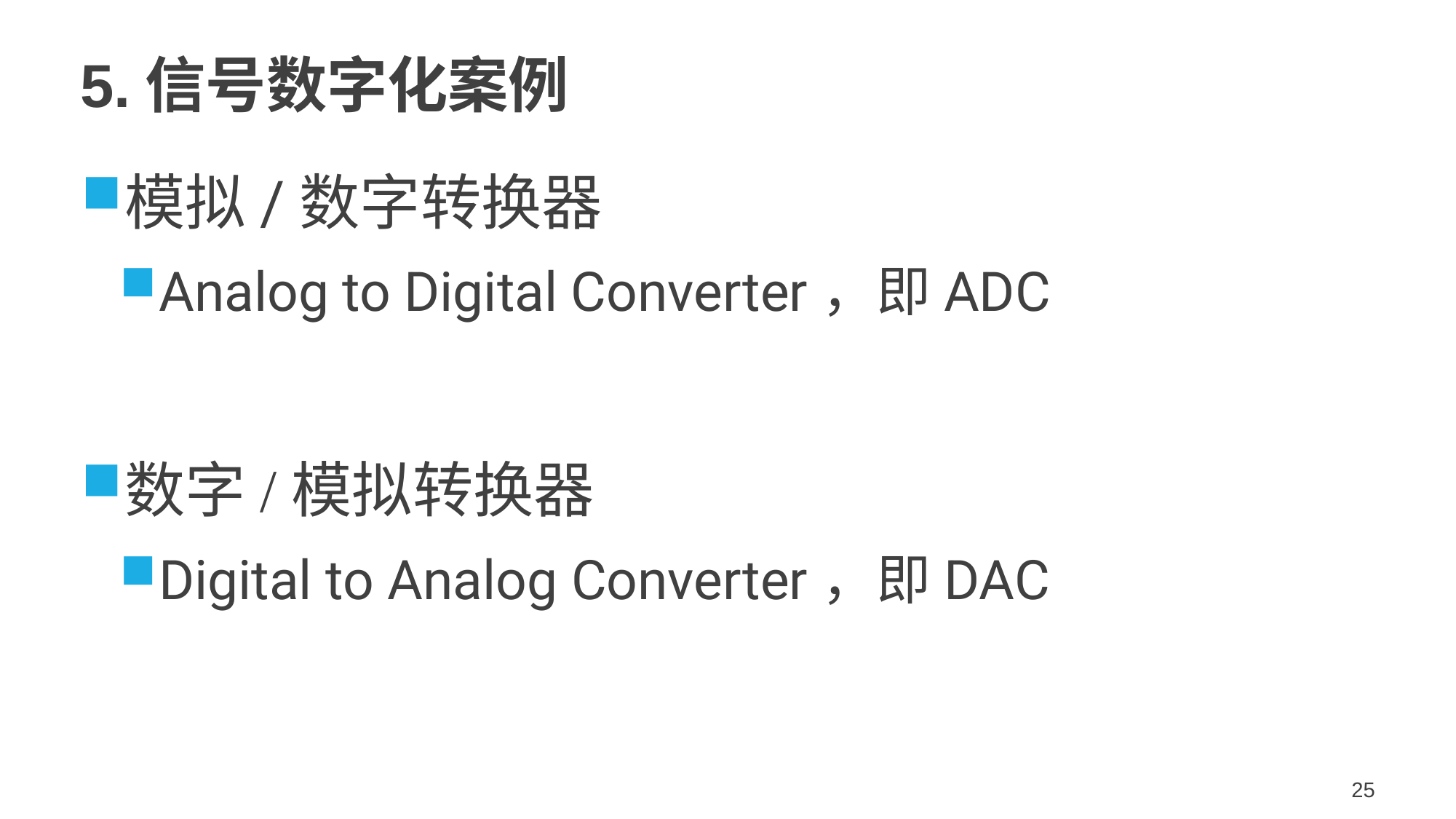

# 5.信号数字化案例
模拟/数字转换器
Analog to Digital Converter，即ADC

数字/模拟转换器
Digital to Analog Converter，即DAC
25